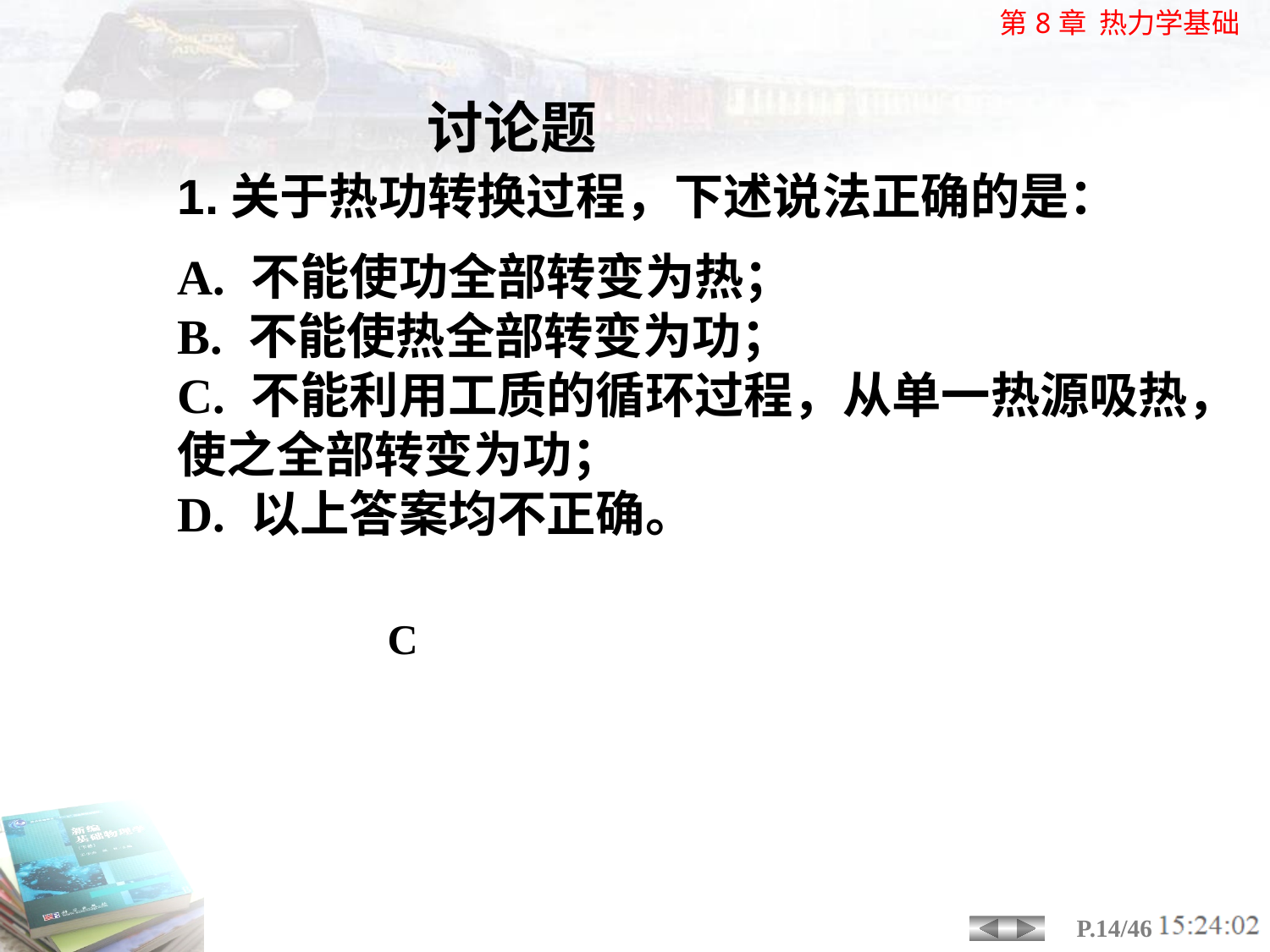

讨论题
1.关于热功转换过程，下述说法正确的是：
A. 不能使功全部转变为热；
B. 不能使热全部转变为功；
C. 不能利用工质的循环过程，从单一热源吸热，使之全部转变为功；
D. 以上答案均不正确。
C